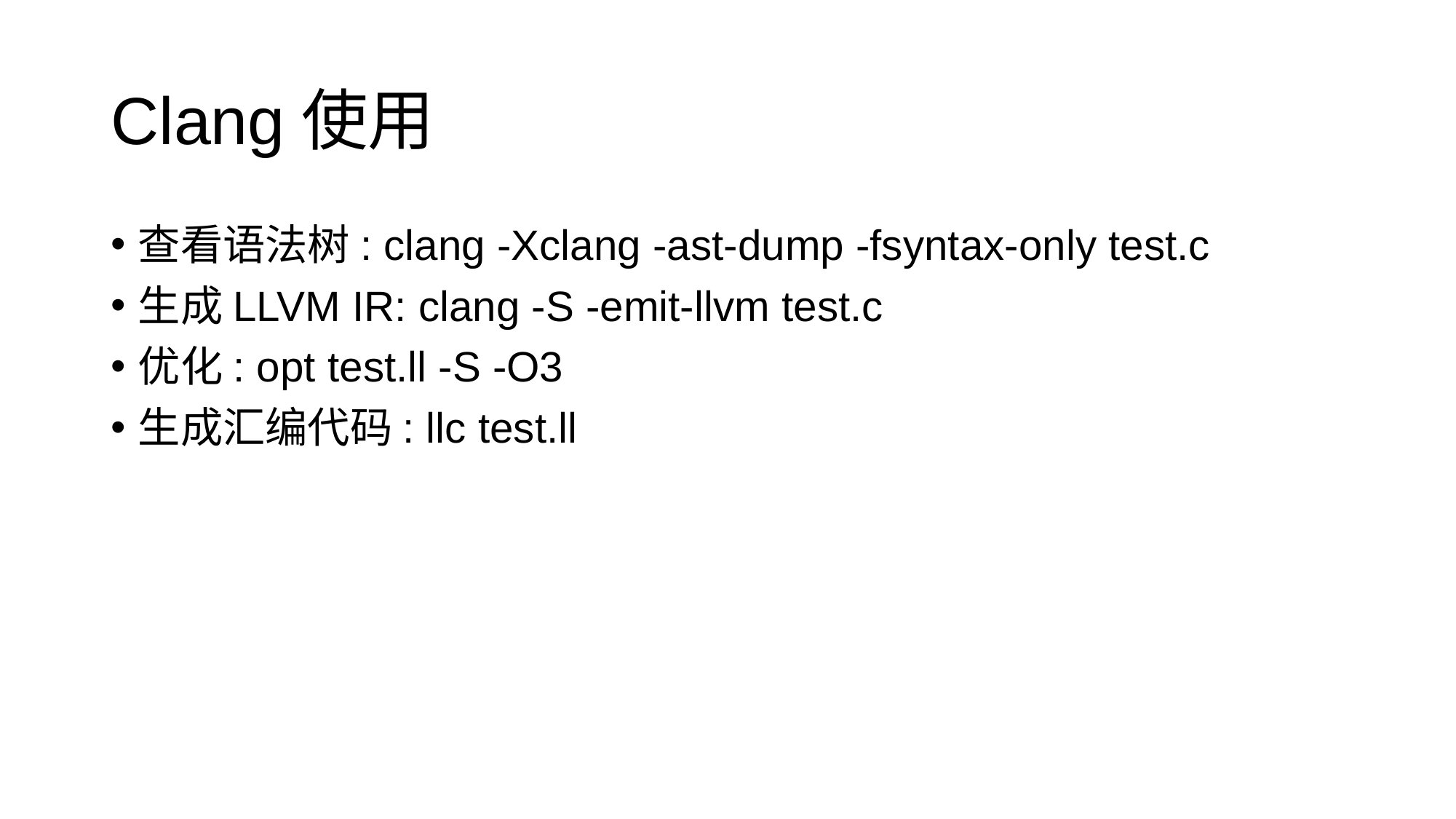

# Clang使用
查看语法树: clang -Xclang -ast-dump -fsyntax-only test.c
生成LLVM IR: clang -S -emit-llvm test.c
优化: opt test.ll -S -O3
生成汇编代码: llc test.ll